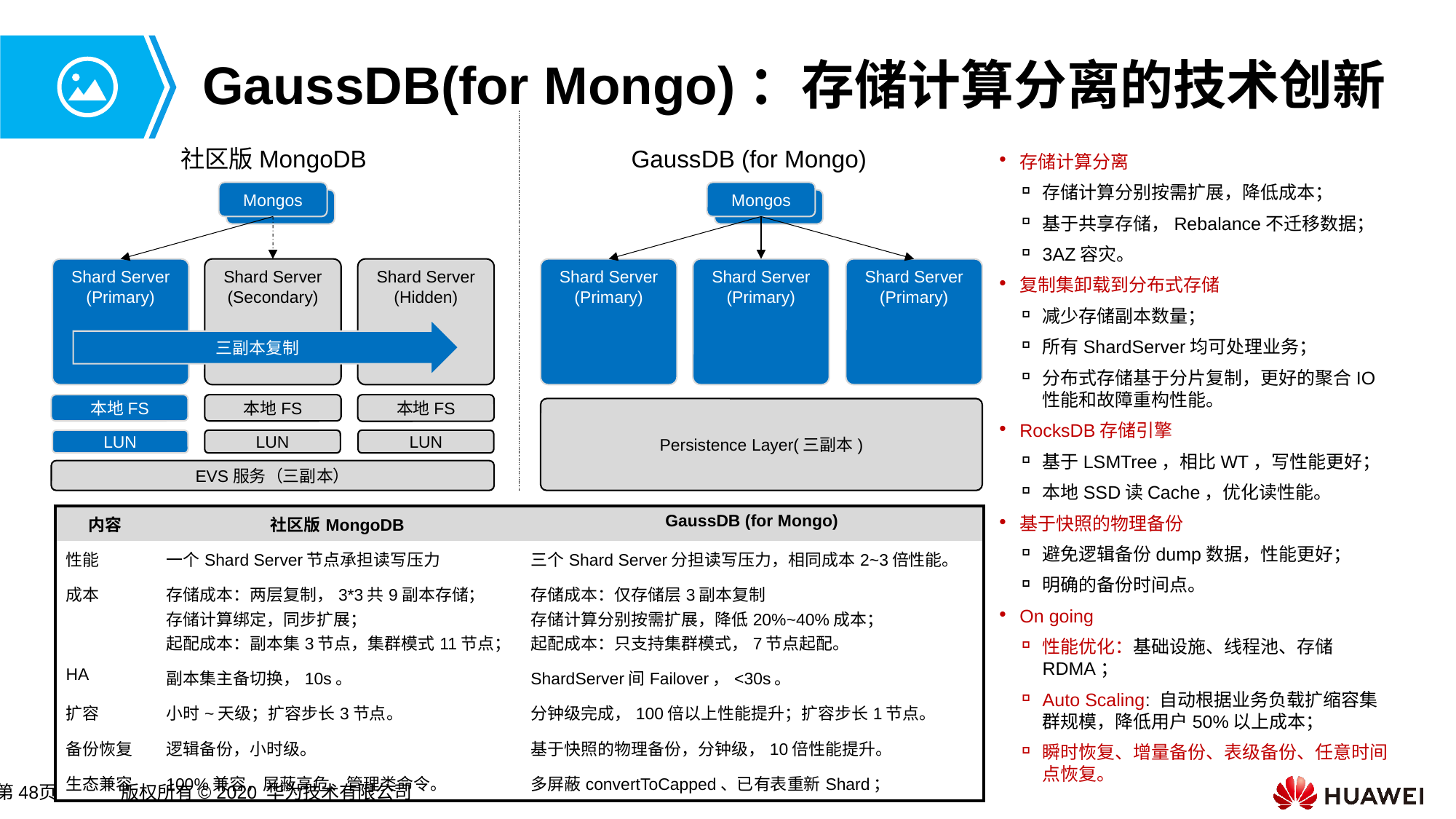

# GaussDB(for Mongo)：存储计算分离的技术创新
社区版MongoDB
GaussDB (for Mongo)
Mongos
Mongos
Mongos
Mongos
Shard Server
(Primary)
Shard Server
(Secondary)
Shard Server
(Hidden)
Shard Server
(Primary)
Shard Server
(Primary)
Shard Server
(Primary)
三副本复制
本地FS
本地FS
本地FS
Persistence Layer(三副本)
LUN
LUN
LUN
EVS服务（三副本）
存储计算分离
存储计算分别按需扩展，降低成本；
基于共享存储，Rebalance不迁移数据；
3AZ容灾。
复制集卸载到分布式存储
减少存储副本数量；
所有ShardServer均可处理业务；
分布式存储基于分片复制，更好的聚合IO性能和故障重构性能。
RocksDB存储引擎
基于LSMTree，相比WT，写性能更好；
本地SSD读Cache，优化读性能。
基于快照的物理备份
避免逻辑备份dump数据，性能更好；
明确的备份时间点。
On going
性能优化：基础设施、线程池、存储RDMA；
Auto Scaling: 自动根据业务负载扩缩容集群规模，降低用户50%以上成本；
瞬时恢复、增量备份、表级备份、任意时间点恢复。
| 内容 | 社区版MongoDB | GaussDB (for Mongo) |
| --- | --- | --- |
| 性能 | 一个Shard Server节点承担读写压力 | 三个Shard Server分担读写压力，相同成本2~3倍性能。 |
| 成本 | 存储成本：两层复制，3\*3共9副本存储； 存储计算绑定，同步扩展； 起配成本：副本集3节点，集群模式11节点； | 存储成本：仅存储层3副本复制 存储计算分别按需扩展，降低20%~40%成本； 起配成本：只支持集群模式，7节点起配。 |
| HA | 副本集主备切换，10s。 | ShardServer间Failover，<30s。 |
| 扩容 | 小时~天级；扩容步长3节点。 | 分钟级完成，100倍以上性能提升；扩容步长1节点。 |
| 备份恢复 | 逻辑备份，小时级。 | 基于快照的物理备份，分钟级，10倍性能提升。 |
| 生态兼容 | 100%兼容，屏蔽高危、管理类命令。 | 多屏蔽convertToCapped、已有表重新Shard； |